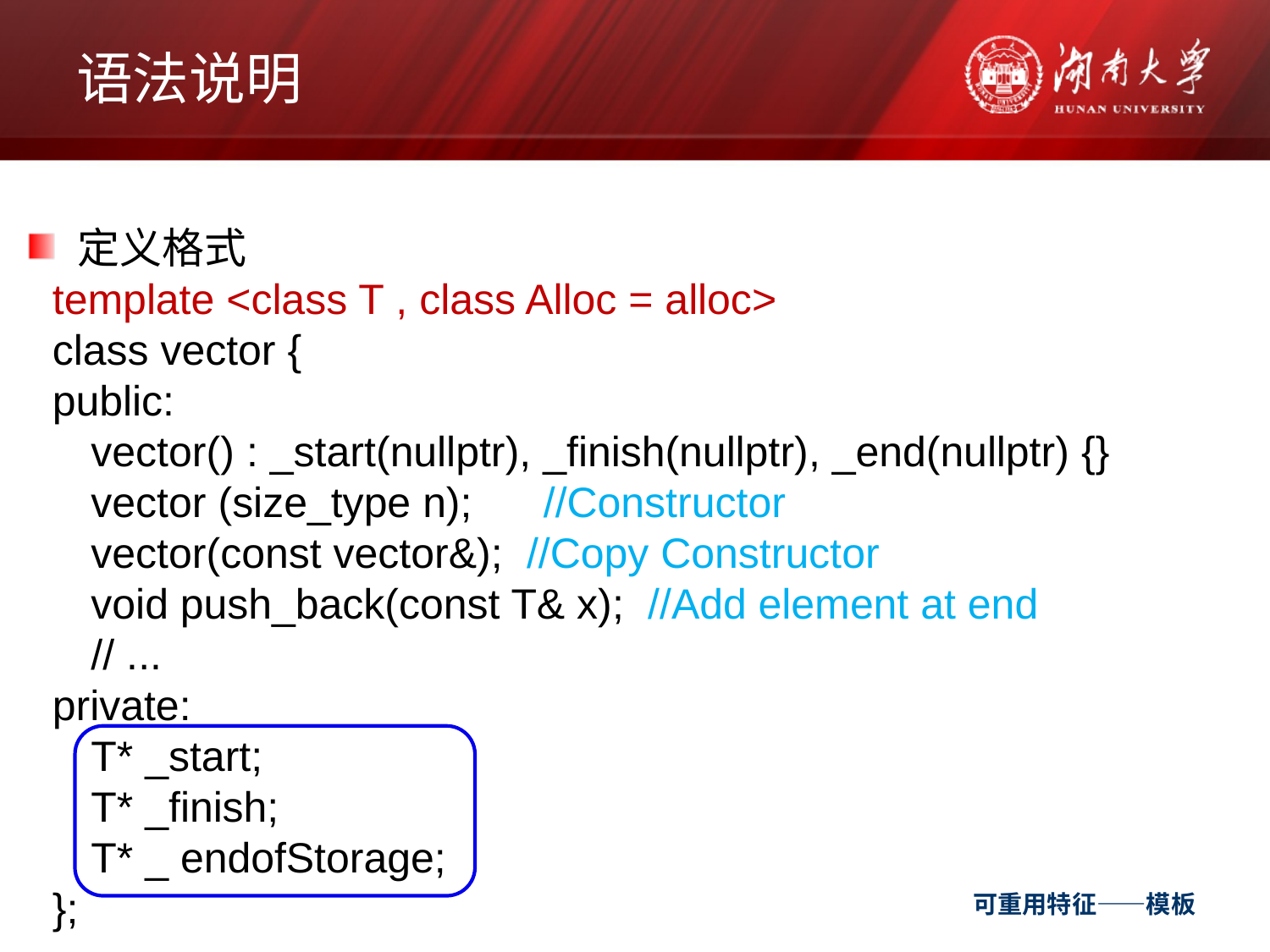

# 语法说明
 定义格式
template <class T , class Alloc = alloc>
class vector {
public:
vector() : _start(nullptr), _finish(nullptr), _end(nullptr) {}
vector (size_type n);      //Constructor
vector(const vector&);  //Copy Constructor
void push_back(const T& x);  //Add element at end
// ...
private:
T* _start;
T* _finish;
T* _ endofStorage;
};